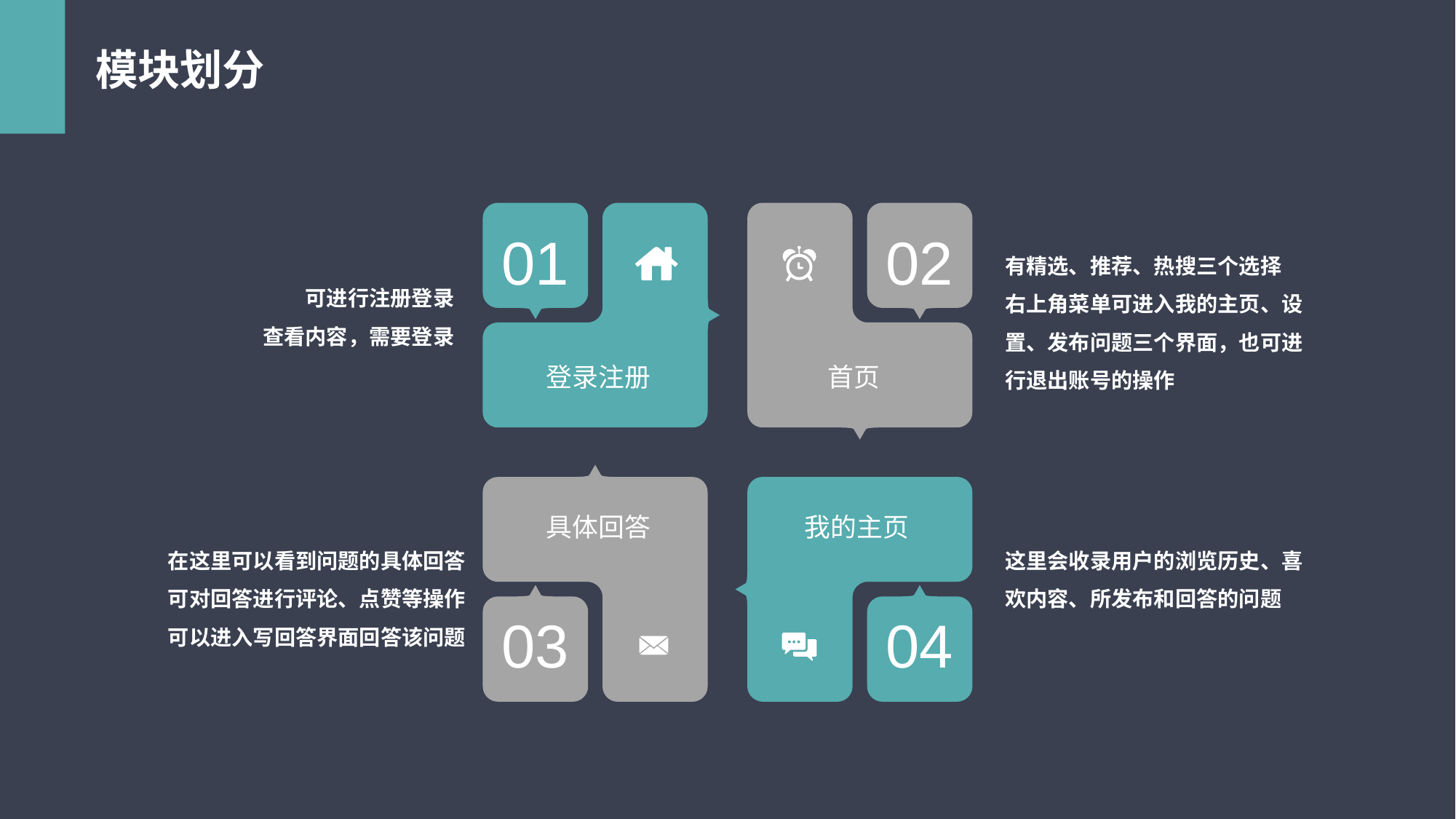

模块划分
01

02
有精选、推荐、热搜三个选择
右上角菜单可进入我的主页、设置、发布问题三个界面，也可进行退出账号的操作

可进行注册登录
查看内容，需要登录
登录注册
首页

具体回答
我的主页
在这里可以看到问题的具体回答
可对回答进行评论、点赞等操作
可以进入写回答界面回答该问题
这里会收录用户的浏览历史、喜欢内容、所发布和回答的问题
03
04